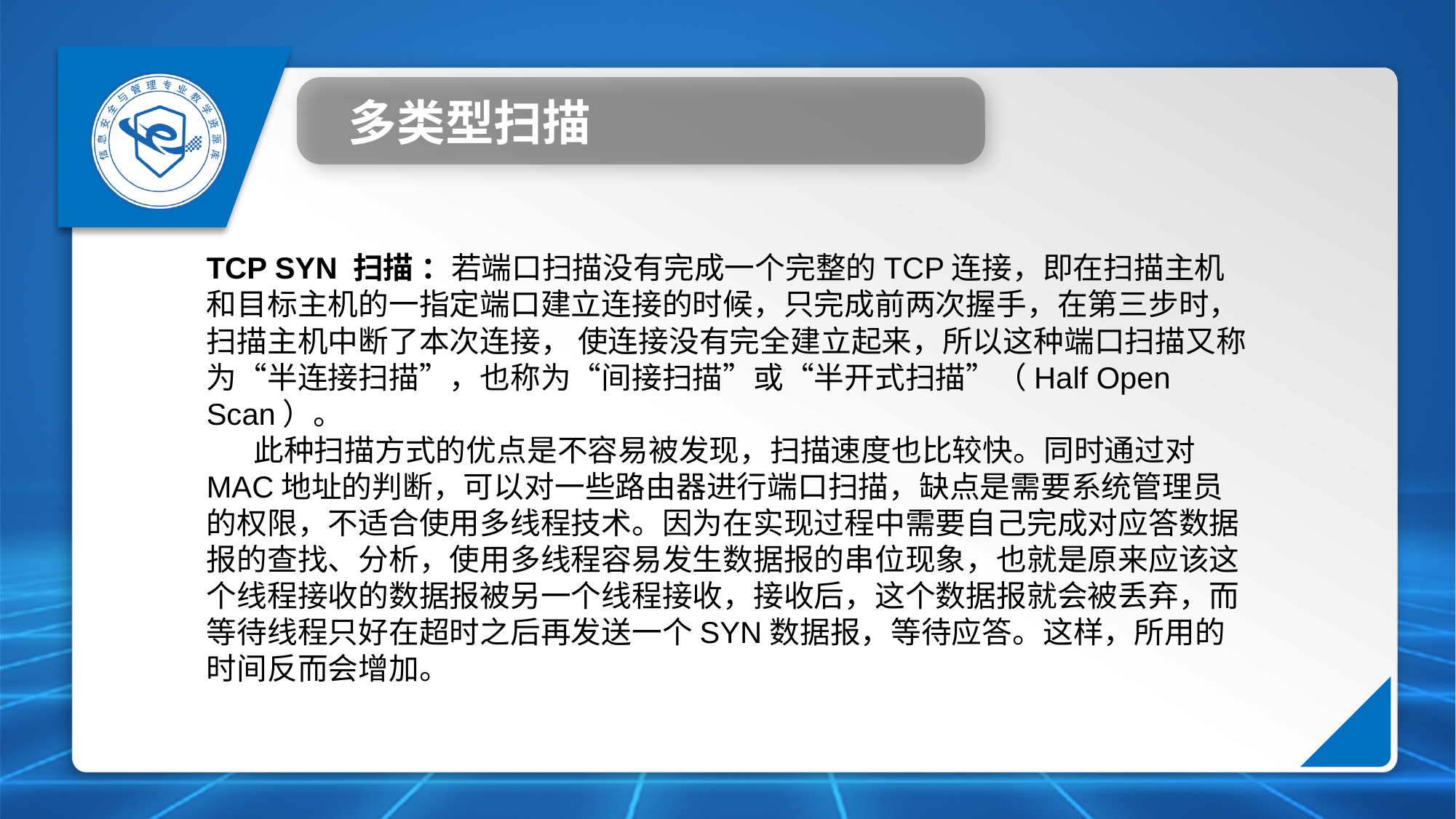

多类型扫描
TCP SYN 扫描 ：若端口扫描没有完成一个完整的TCP连接，即在扫描主机和目标主机的一指定端口建立连接的时候，只完成前两次握手，在第三步时，扫描主机中断了本次连接， 使连接没有完全建立起来，所以这种端口扫描又称为“半连接扫描”，也称为“间接扫描”或“半开式扫描”（Half Open Scan）。
       此种扫描方式的优点是不容易被发现，扫描速度也比较快。同时通过对MAC地址的判断，可以对一些路由器进行端口扫描，缺点是需要系统管理员的权限，不适合使用多线程技术。因为在实现过程中需要自己完成对应答数据报的查找、分析，使用多线程容易发生数据报的串位现象，也就是原来应该这个线程接收的数据报被另一个线程接收，接收后，这个数据报就会被丢弃，而等待线程只好在超时之后再发送一个SYN数据报，等待应答。这样，所用的时间反而会增加。